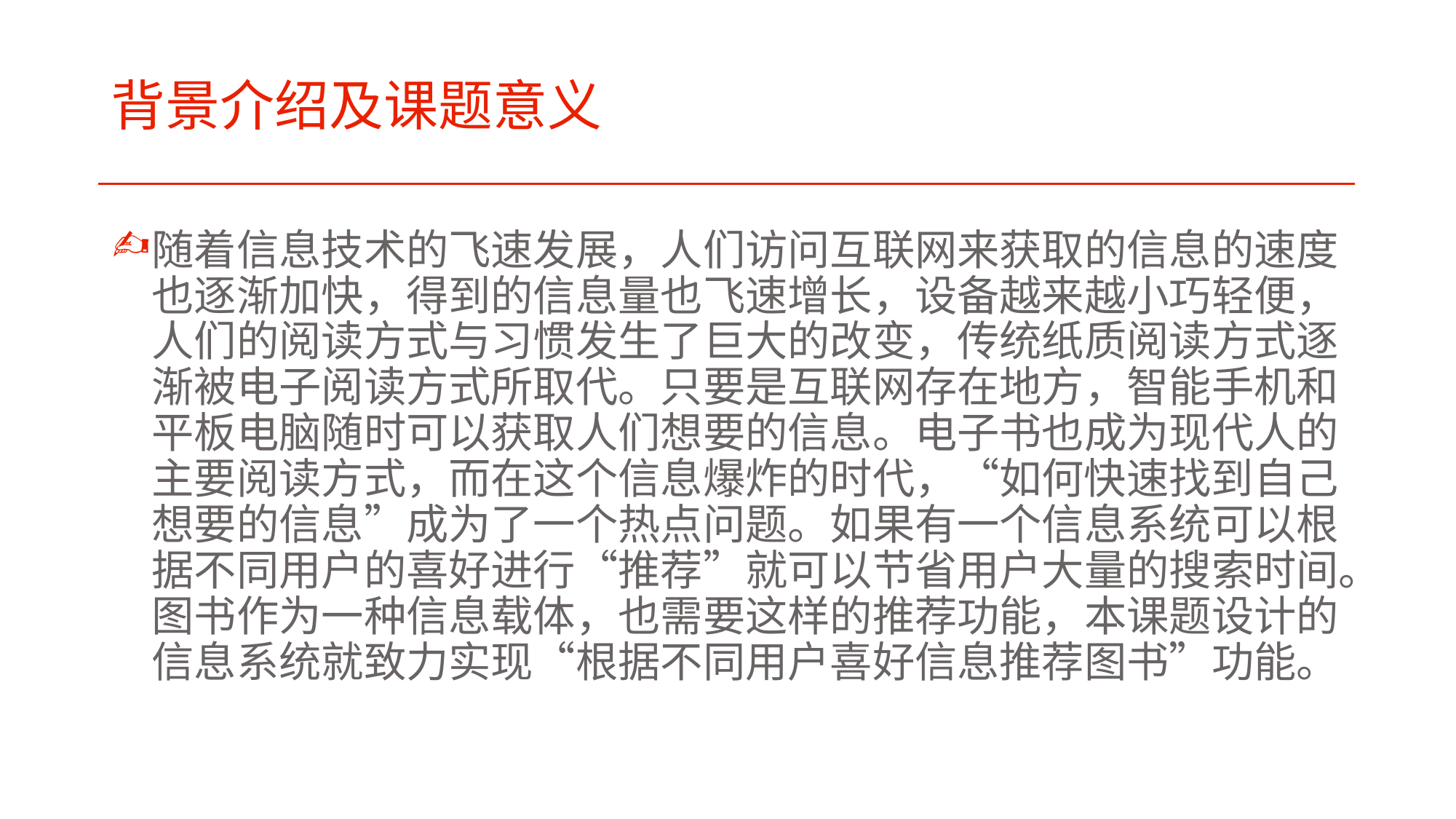

# 背景介绍及课题意义
随着信息技术的飞速发展，人们访问互联网来获取的信息的速度也逐渐加快，得到的信息量也飞速增长，设备越来越小巧轻便，人们的阅读方式与习惯发生了巨大的改变，传统纸质阅读方式逐渐被电子阅读方式所取代。只要是互联网存在地方，智能手机和平板电脑随时可以获取人们想要的信息。电子书也成为现代人的主要阅读方式，而在这个信息爆炸的时代，“如何快速找到自己想要的信息”成为了一个热点问题。如果有一个信息系统可以根据不同用户的喜好进行“推荐”就可以节省用户大量的搜索时间。图书作为一种信息载体，也需要这样的推荐功能，本课题设计的信息系统就致力实现“根据不同用户喜好信息推荐图书”功能。